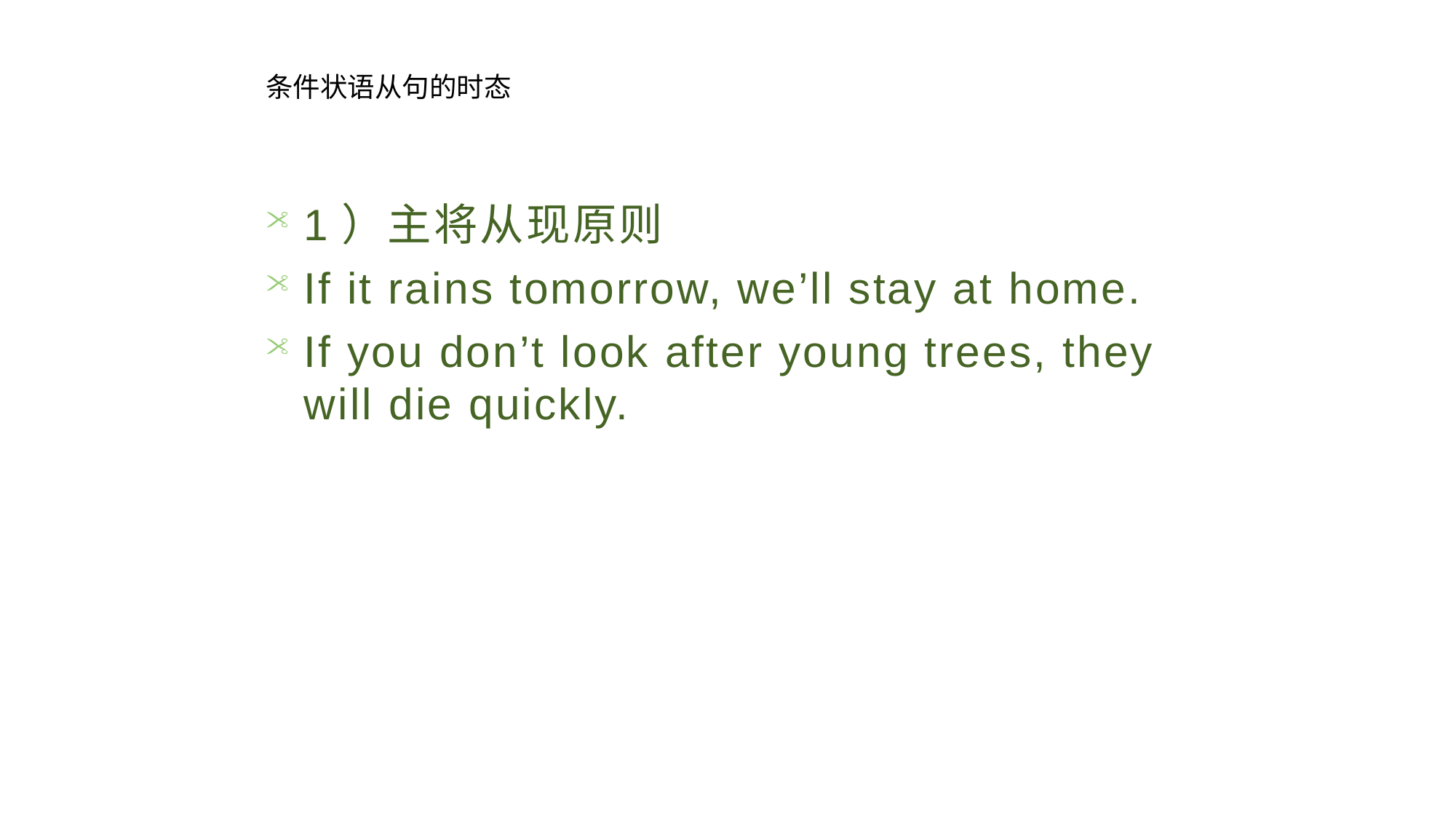

条件状语从句的时态
1）主将从现原则
If it rains tomorrow, we’ll stay at home.
If you don’t look after young trees, they will die quickly.